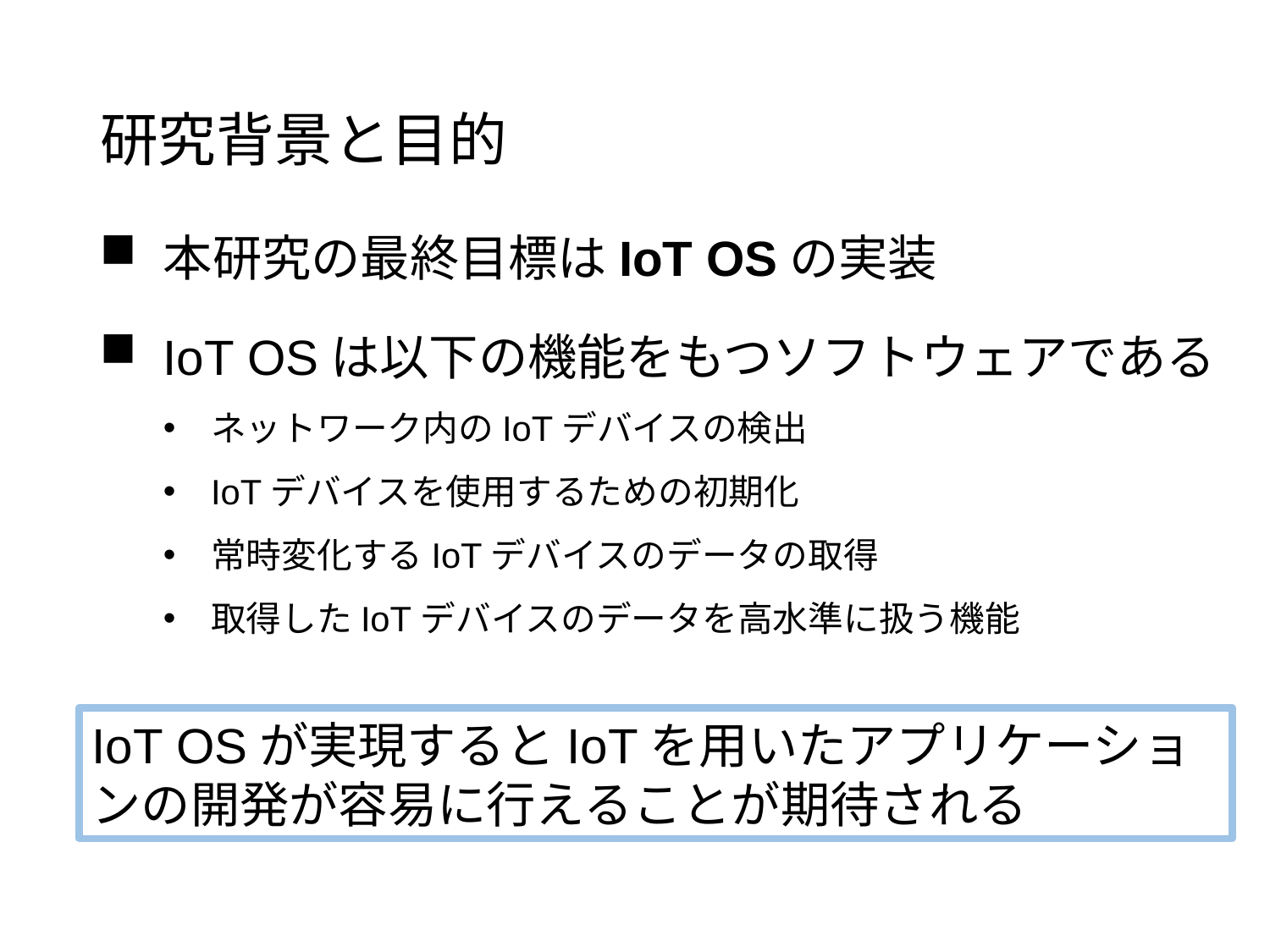

# 研究背景と目的
本研究の最終目標はIoT OSの実装
IoT OSは以下の機能をもつソフトウェアである
ネットワーク内のIoTデバイスの検出
IoTデバイスを使用するための初期化
常時変化するIoTデバイスのデータの取得
取得したIoTデバイスのデータを高水準に扱う機能

IoT OSが実現するとIoTを用いたアプリケーションの開発が容易に行えることが期待される